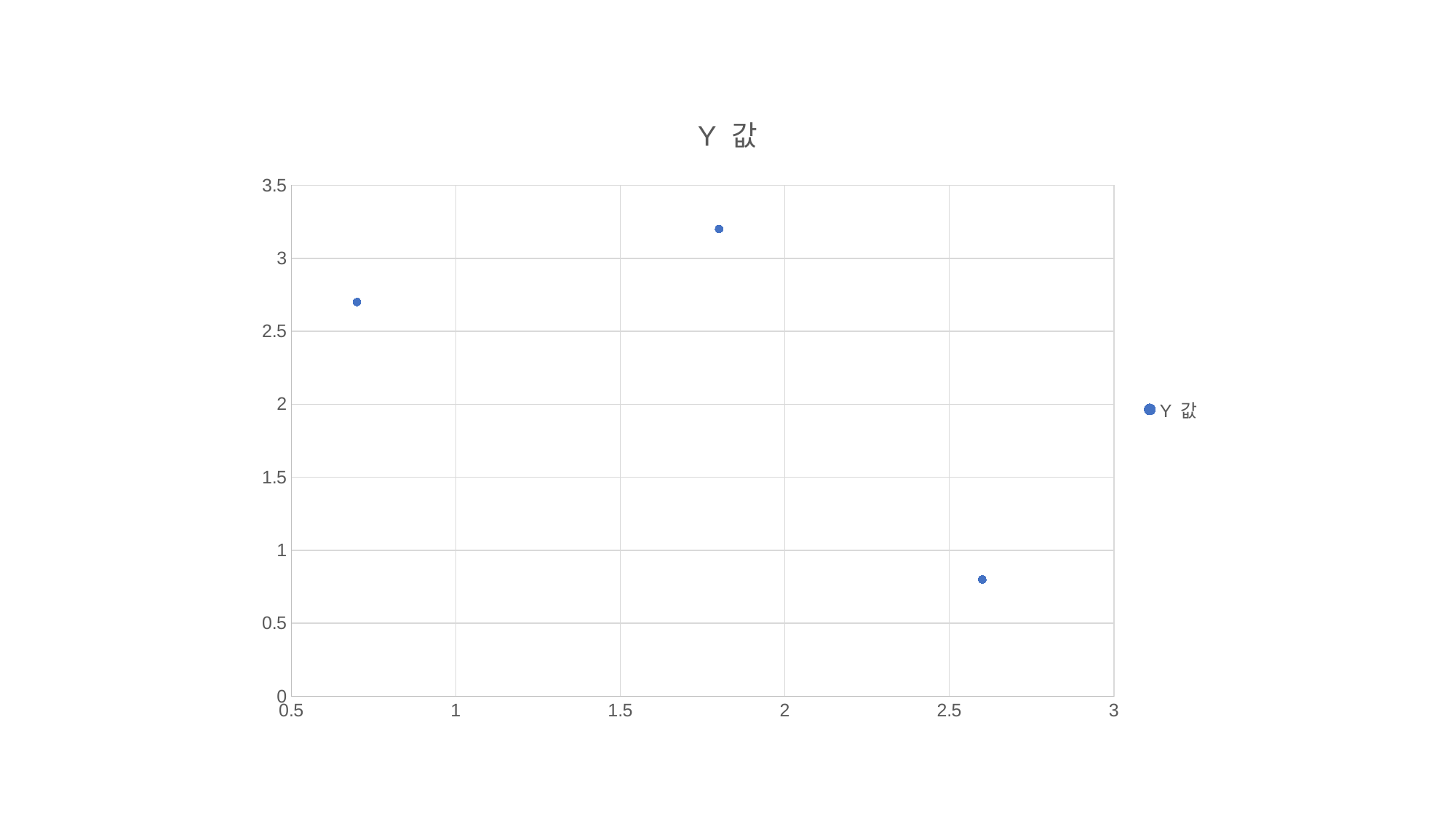

### Chart:

| Category | Y 값 |
|---|---|